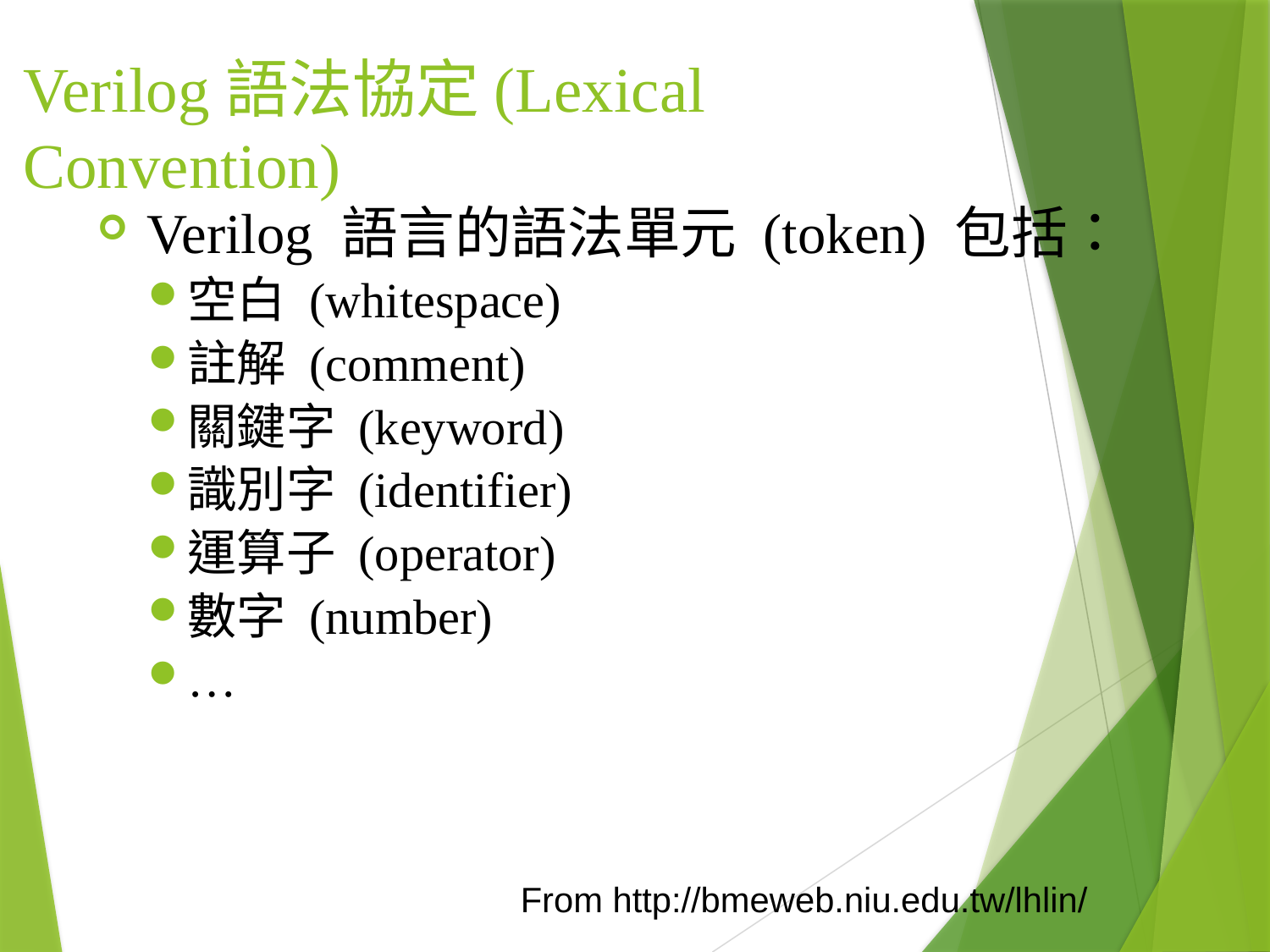

# Verilog語法協定(Lexical Convention)
 Verilog 語言的語法單元 (token) 包括：
空白 (whitespace)
註解 (comment)
關鍵字 (keyword)
識別字 (identifier)
運算子 (operator)
數字 (number)
…

From http://bmeweb.niu.edu.tw/lhlin/